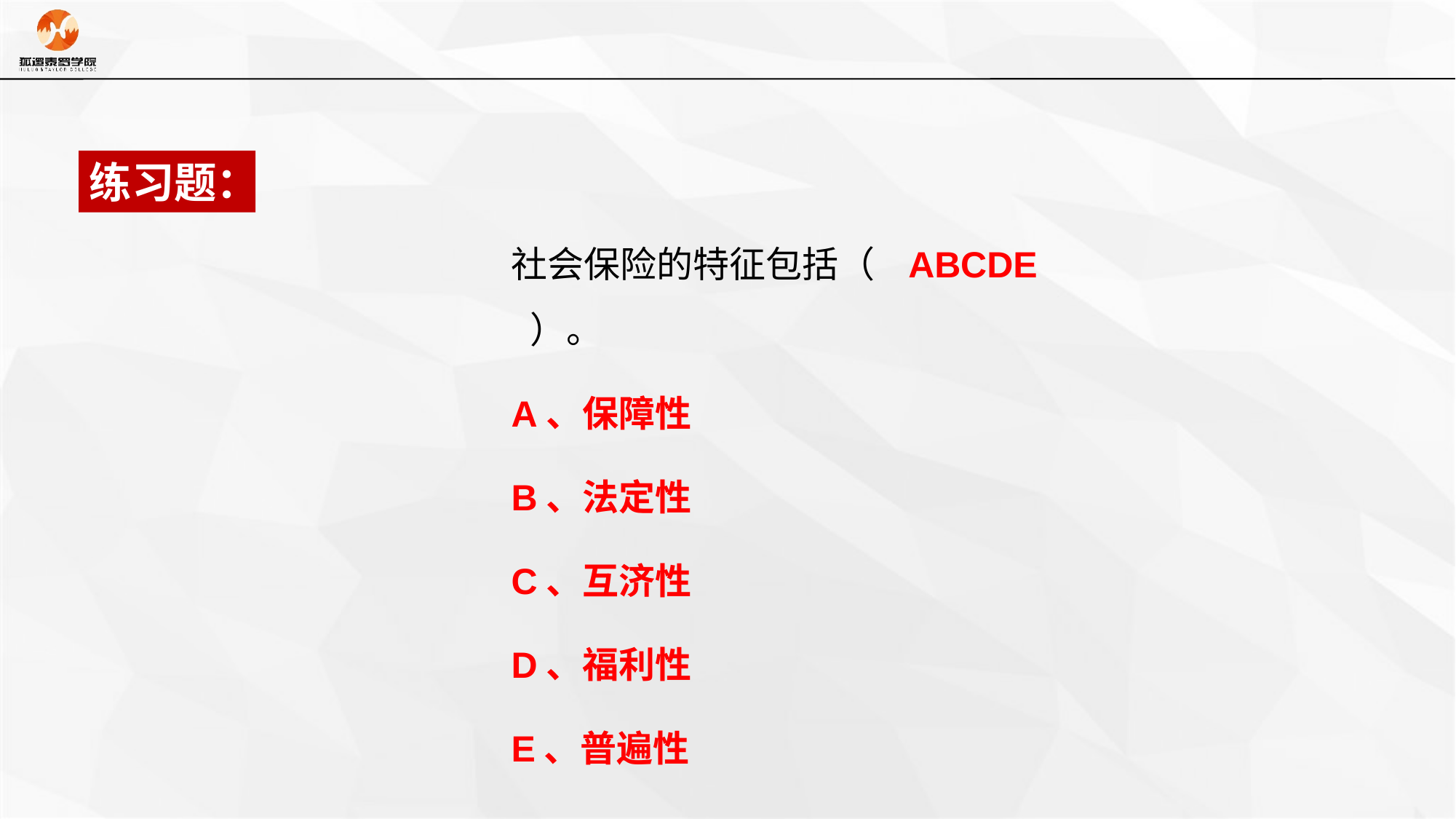

练习题：
社会保险的特征包括（   ABCDE   ）。
A、保障性
B、法定性
C、互济性
D、福利性
E、普遍性